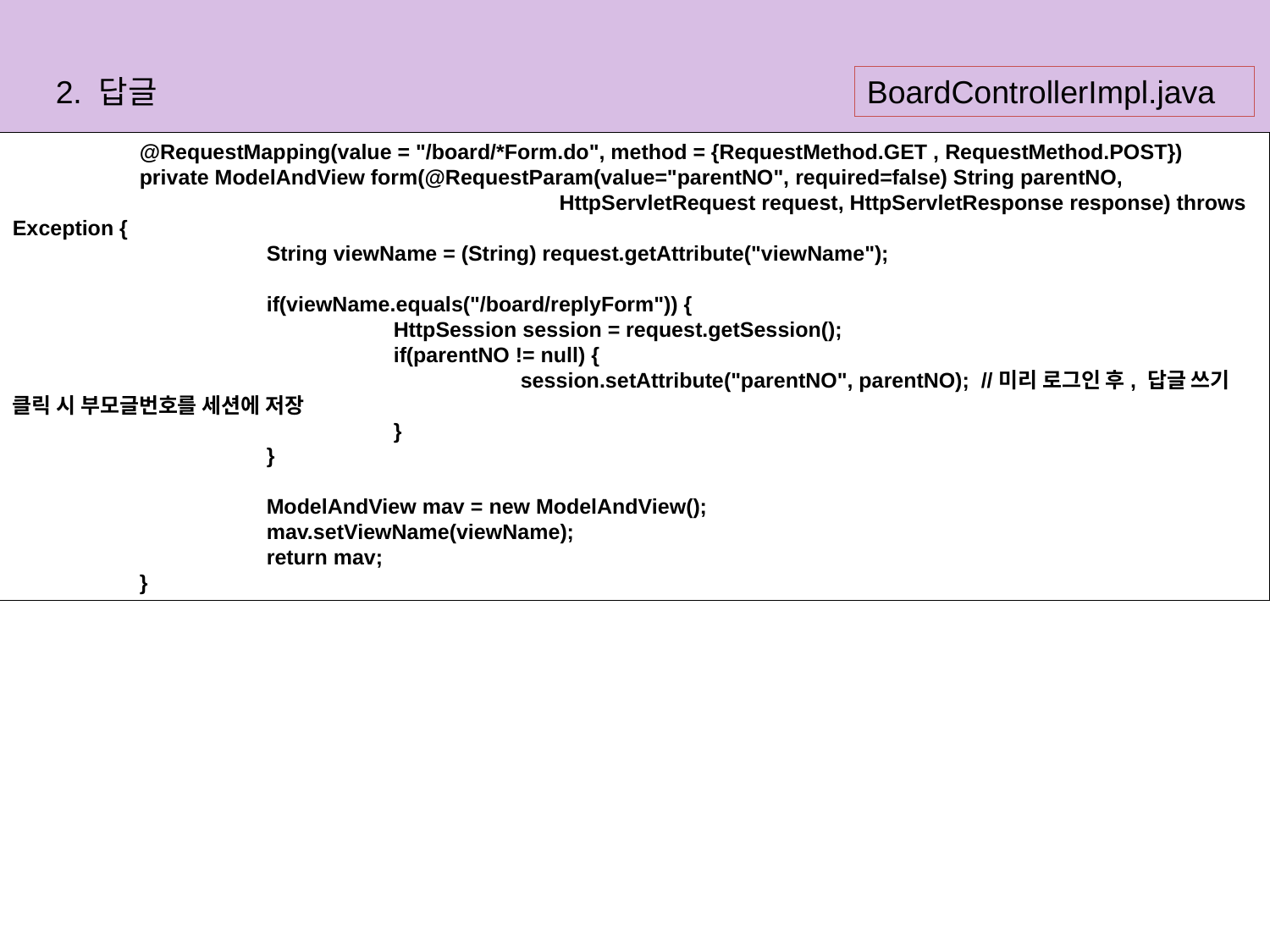

BoardControllerImpl.java
2. 답글
	@RequestMapping(value = "/board/*Form.do", method = {RequestMethod.GET , RequestMethod.POST})
	private ModelAndView form(@RequestParam(value="parentNO", required=false) String parentNO,
			                            HttpServletRequest request, HttpServletResponse response) throws Exception {
		String viewName = (String) request.getAttribute("viewName");

		if(viewName.equals("/board/replyForm")) {
			HttpSession session = request.getSession();
			if(parentNO != null) {
				session.setAttribute("parentNO", parentNO);  //미리 로그인 후, 답글 쓰기 클릭 시 부모글번호를 세션에 저장
			}
		}

		ModelAndView mav = new ModelAndView();
		mav.setViewName(viewName);
		return mav;
	}